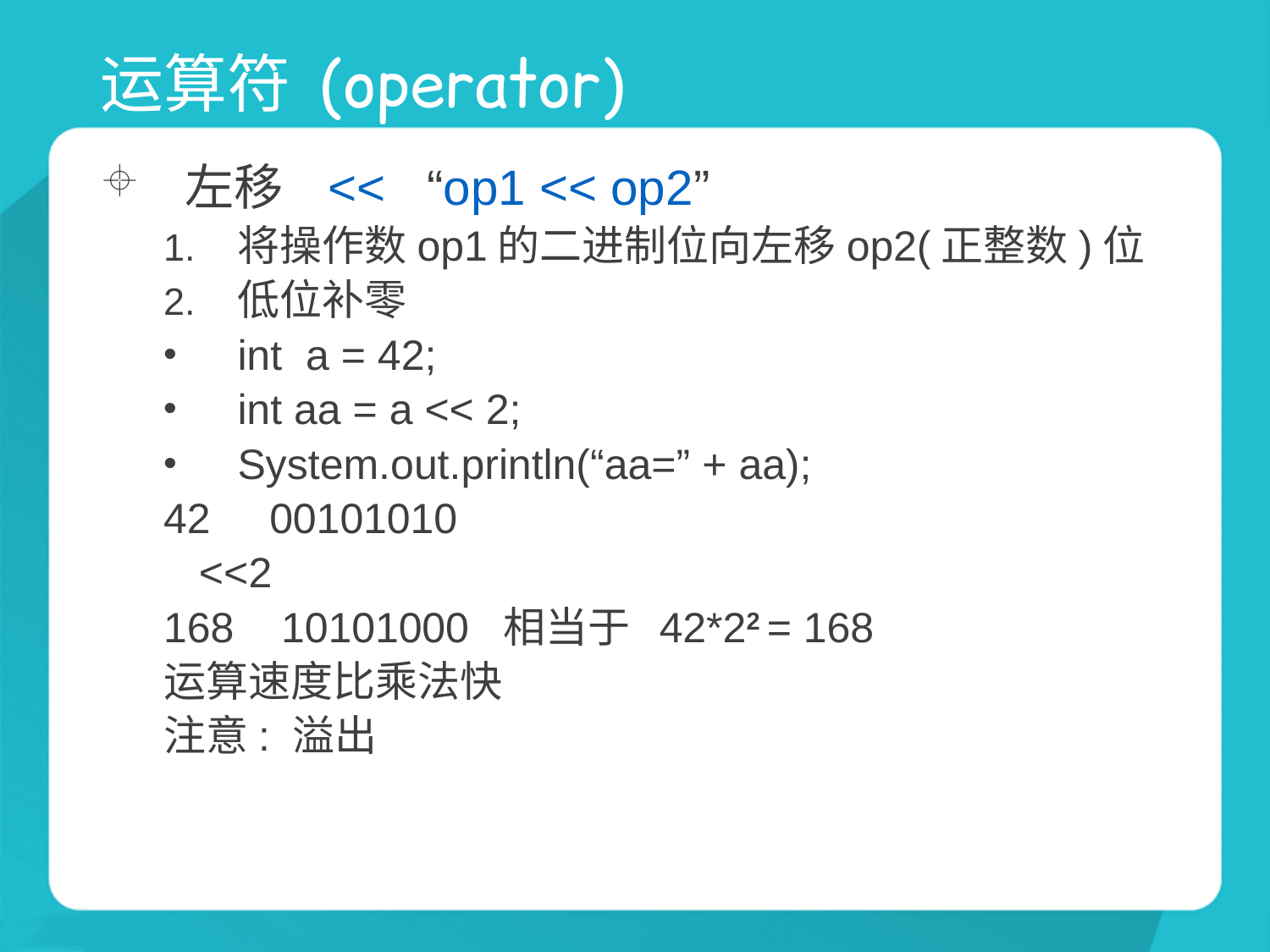

# 运算符 (operator)
左移   <<   “op1 << op2”
将操作数op1的二进制位向左移op2(正整数)位
低位补零
int  a = 42;
int aa = a << 2;
System.out.println(“aa=” + aa);
42     00101010
   <<2
168    10101000  相当于  42*22 = 168
运算速度比乘法快
注意: 溢出